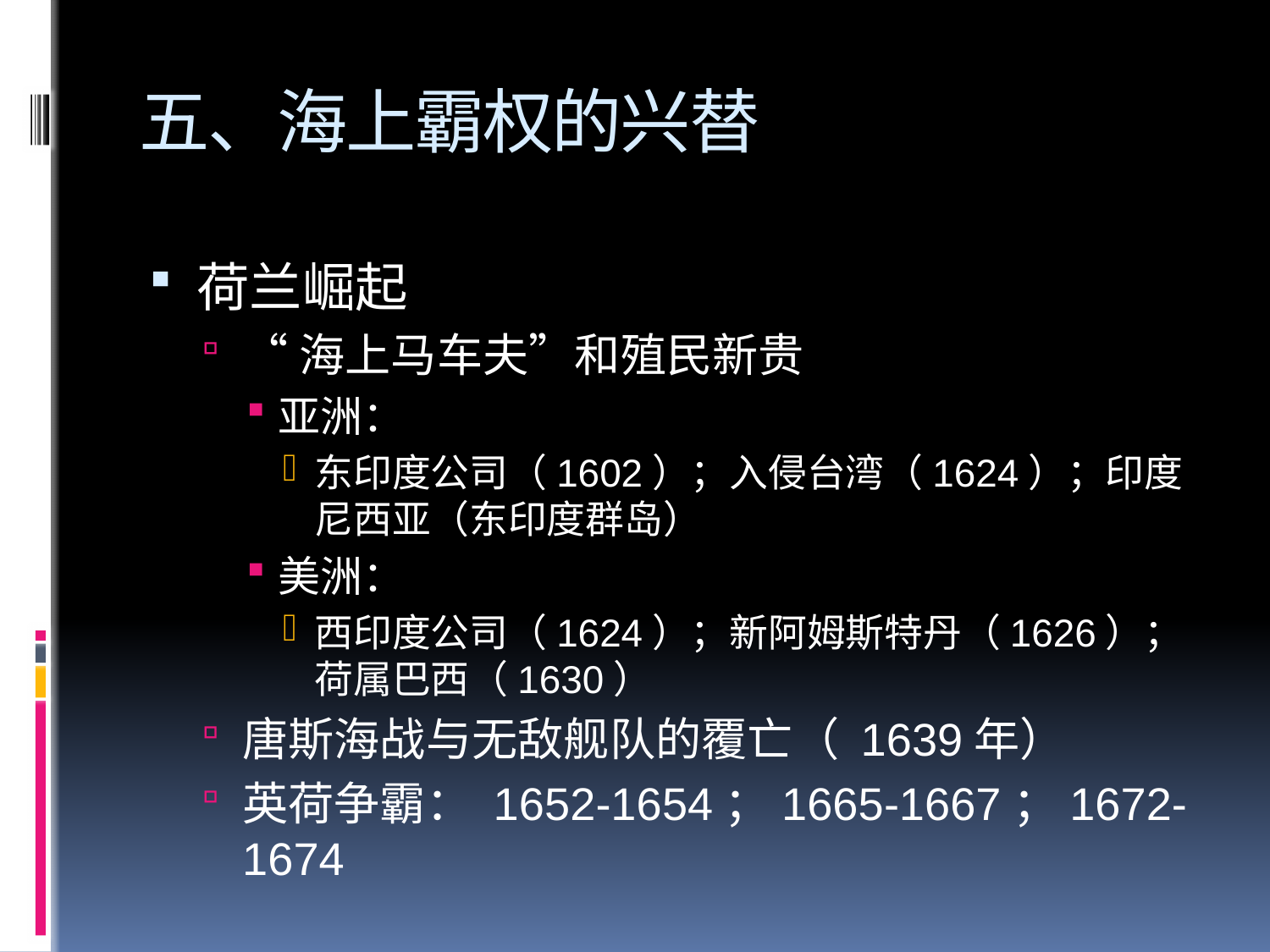

# 五、海上霸权的兴替
荷兰崛起
“海上马车夫”和殖民新贵
亚洲：
东印度公司（1602）；入侵台湾（1624）；印度尼西亚（东印度群岛）
美洲：
西印度公司（1624）；新阿姆斯特丹（1626）；荷属巴西（1630）
唐斯海战与无敌舰队的覆亡（ 1639年）
英荷争霸： 1652-1654；1665-1667；1672-1674